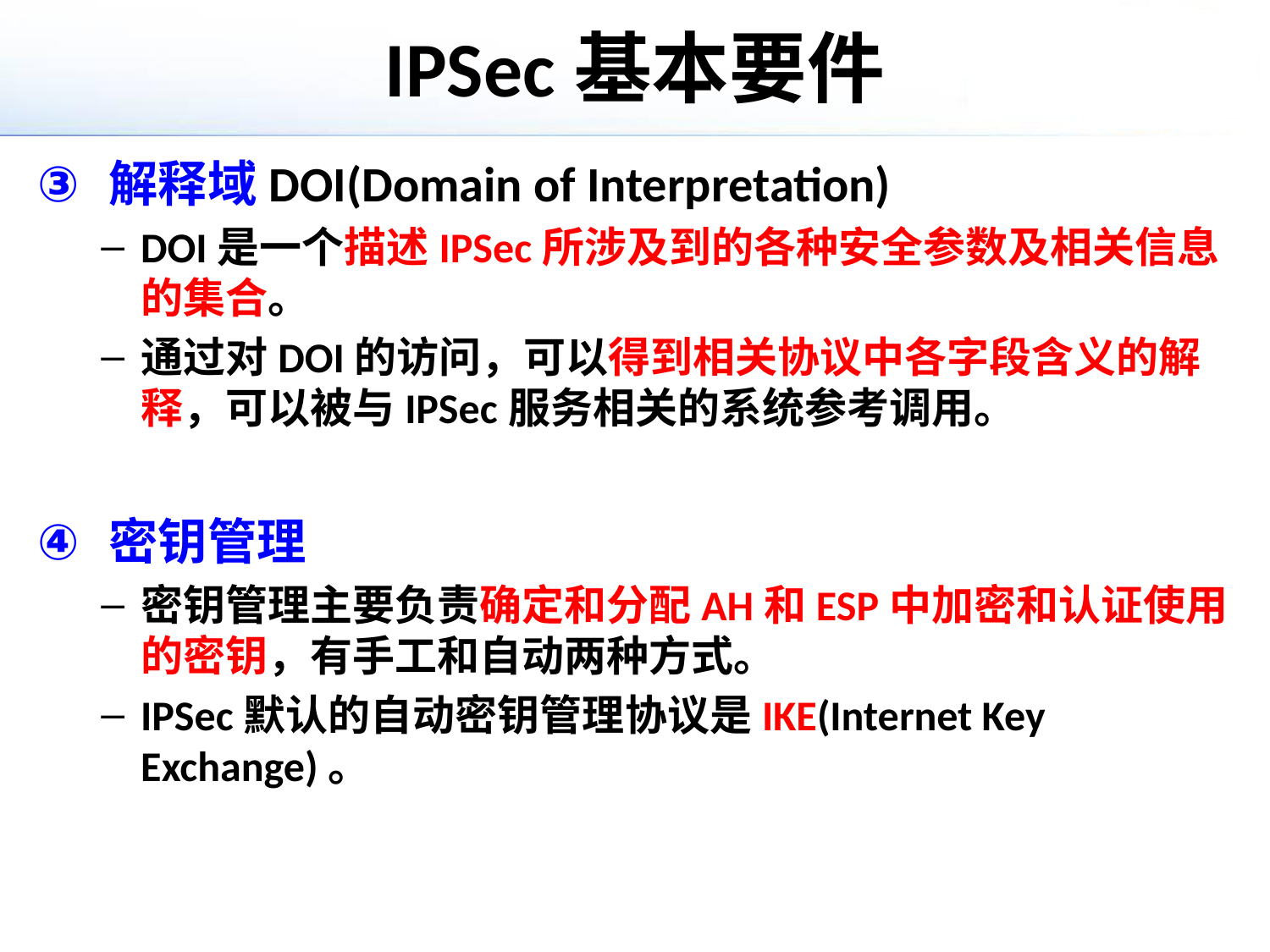

# IPSec基本要件
解释域DOI(Domain of Interpretation)
DOI是一个描述IPSec所涉及到的各种安全参数及相关信息的集合。
通过对DOI的访问，可以得到相关协议中各字段含义的解释，可以被与IPSec服务相关的系统参考调用。

密钥管理
密钥管理主要负责确定和分配AH和ESP中加密和认证使用的密钥，有手工和自动两种方式。
IPSec默认的自动密钥管理协议是IKE(Internet Key Exchange)。